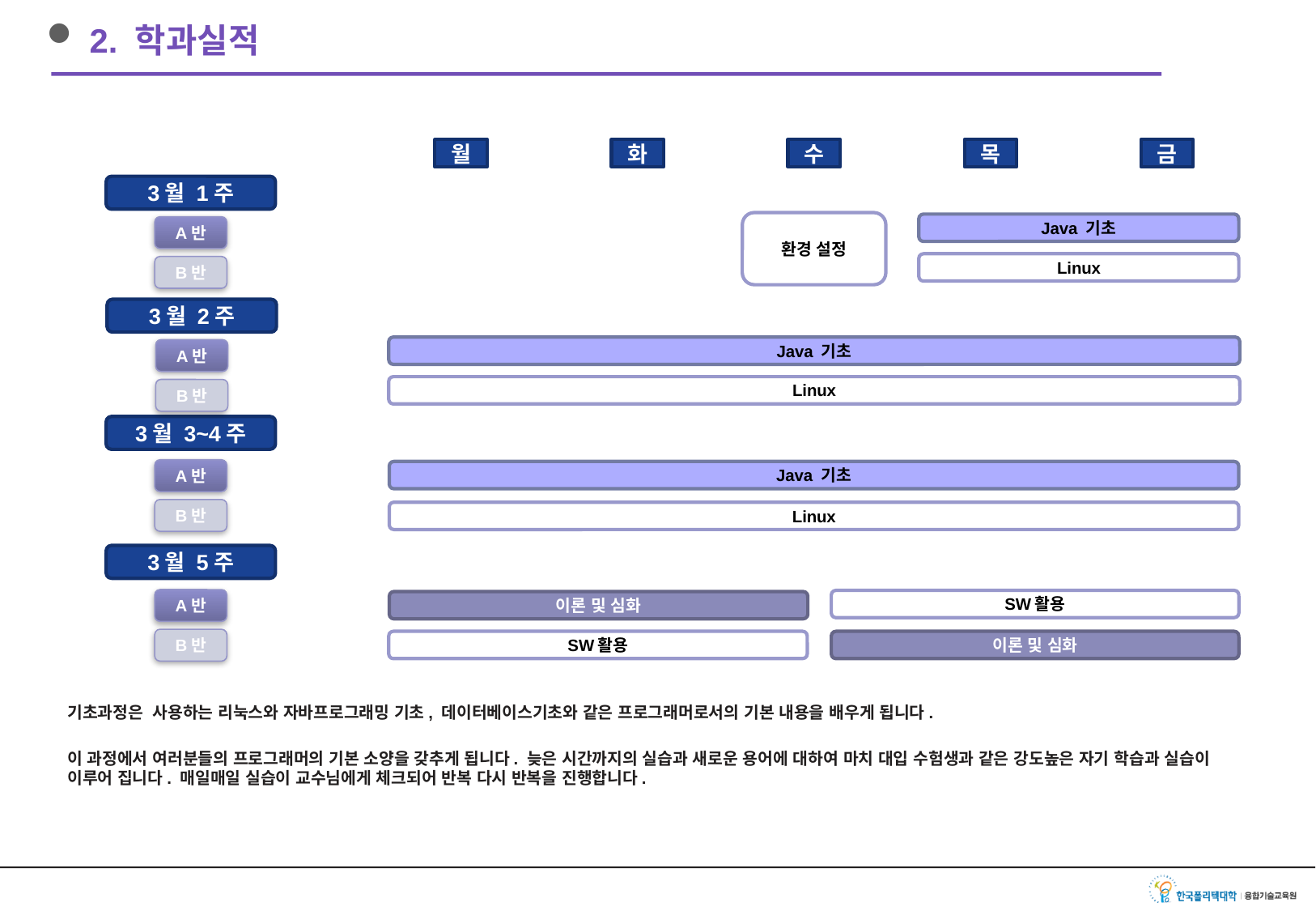

2. 학과실적
월
화
수
목
금
3월 1주
환경 설정
Java 기초
A반
Linux
B반
3월 2주
Java 기초
A반
Linux
B반
3월 3~4주
A반
Java 기초
B반
Linux
3월 5주
A반
SW활용
이론 및 심화
B반
SW활용
이론 및 심화
기초과정은  사용하는 리눅스와 자바프로그래밍 기초, 데이터베이스기초와 같은 프로그래머로서의 기본 내용을 배우게 됩니다.

이 과정에서 여러분들의 프로그래머의 기본 소양을 갖추게 됩니다. 늦은 시간까지의 실습과 새로운 용어에 대하여 마치 대입 수험생과 같은 강도높은 자기 학습과 실습이 이루어 집니다. 매일매일 실습이 교수님에게 체크되어 반복 다시 반복을 진행합니다.